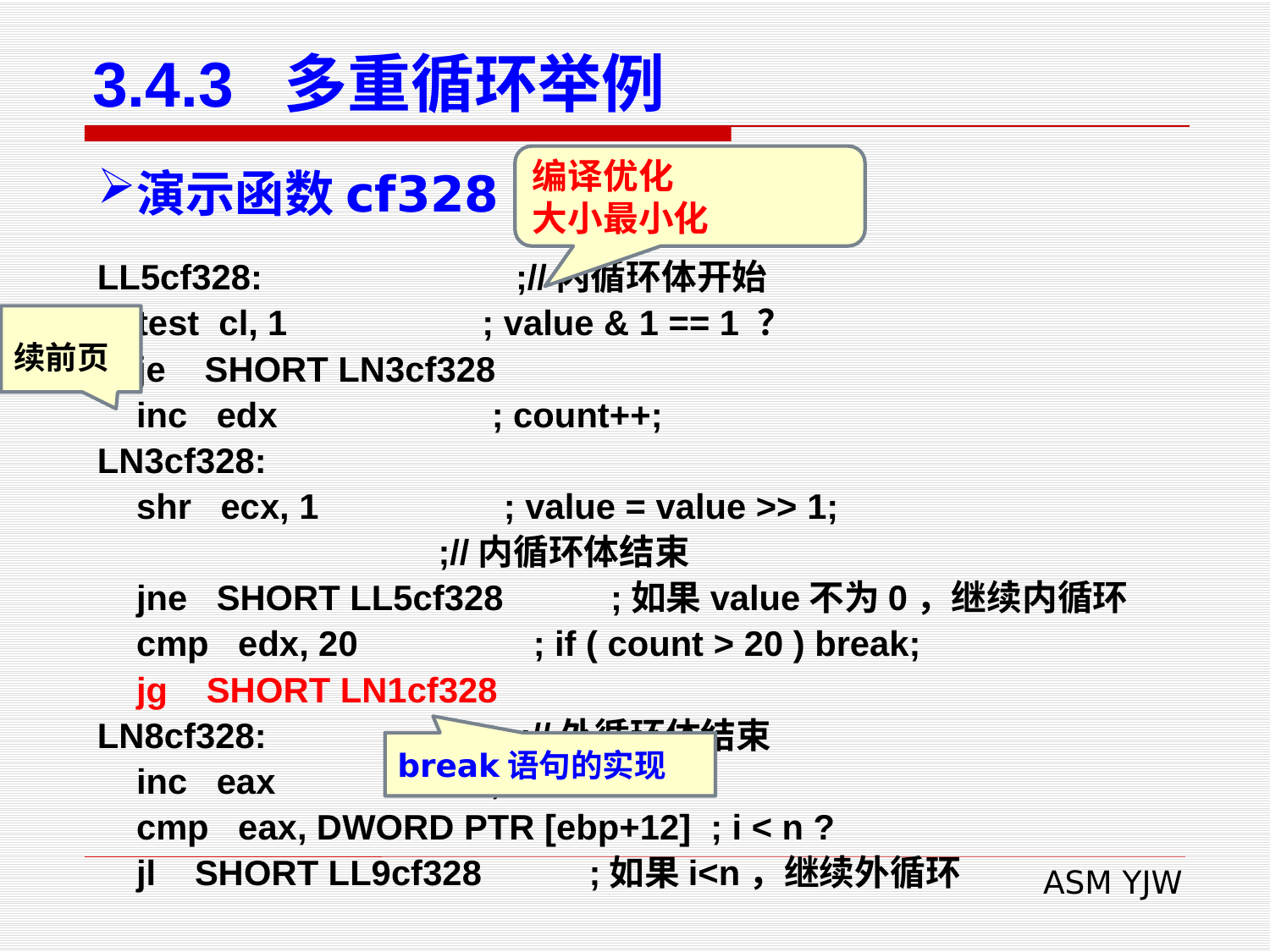

# 3.4.3  多重循环举例
编译优化
大小最小化
演示函数cf328
LL5cf328:                          ;//内循环体开始
    test  cl, 1                    ; value & 1 == 1 ？
    je    SHORT LN3cf328
    inc   edx                      ; count++;
LN3cf328:
    shr   ecx, 1                   ; value = value >> 1;
                                   ;//内循环体结束
    jne   SHORT LL5cf328           ;如果value不为0，继续内循环
    cmp   edx, 20                  ; if ( count > 20 ) break;
    jg    SHORT LN1cf328
LN8cf328:                          ;//外循环体结束
    inc   eax                      ; i++
    cmp   eax, DWORD PTR [ebp+12]  ; i < n ?
    jl    SHORT LL9cf328           ;如果i<n，继续外循环
续前页
break语句的实现